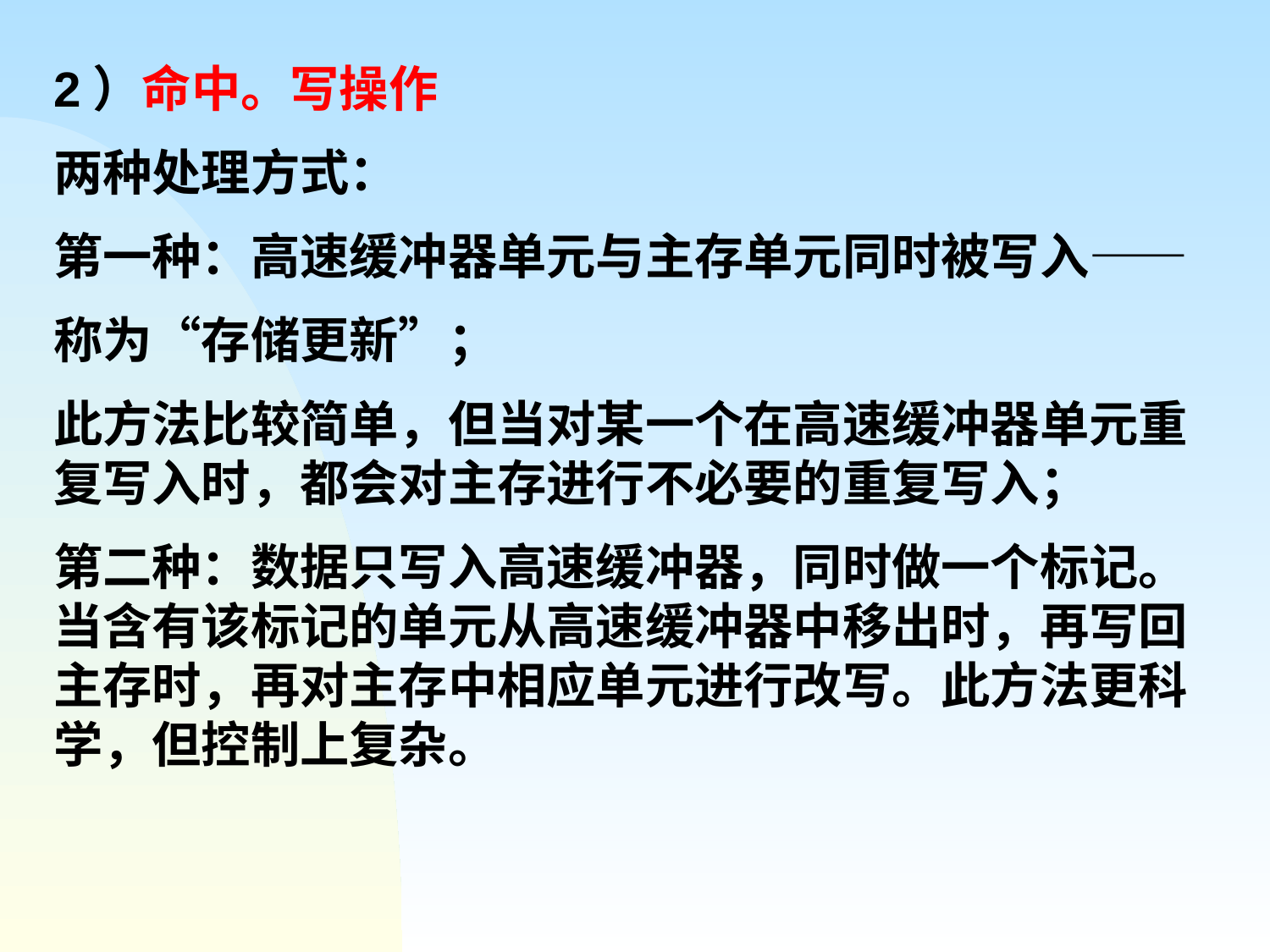

2）命中。写操作
两种处理方式：
第一种：高速缓冲器单元与主存单元同时被写入——
称为“存储更新”；
此方法比较简单，但当对某一个在高速缓冲器单元重复写入时，都会对主存进行不必要的重复写入；
第二种：数据只写入高速缓冲器，同时做一个标记。当含有该标记的单元从高速缓冲器中移出时，再写回主存时，再对主存中相应单元进行改写。此方法更科学，但控制上复杂。
73